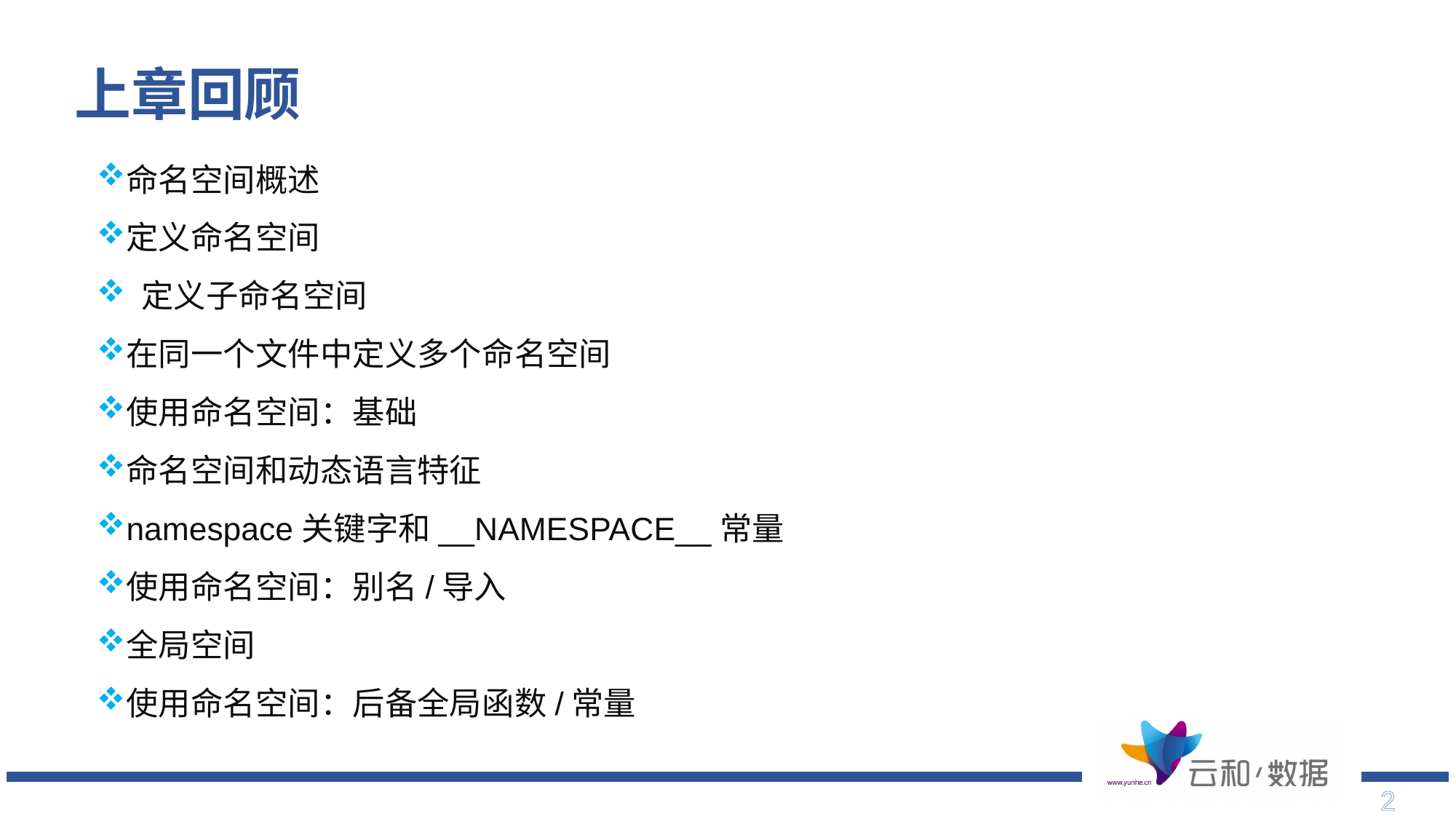

上章回顾
命名空间概述
定义命名空间
 定义子命名空间
在同一个文件中定义多个命名空间
使用命名空间：基础
命名空间和动态语言特征
namespace关键字和_​_​NAMESPACE_​_​常量
使用命名空间：别名/导入
全局空间
使用命名空间：后备全局函数/常量